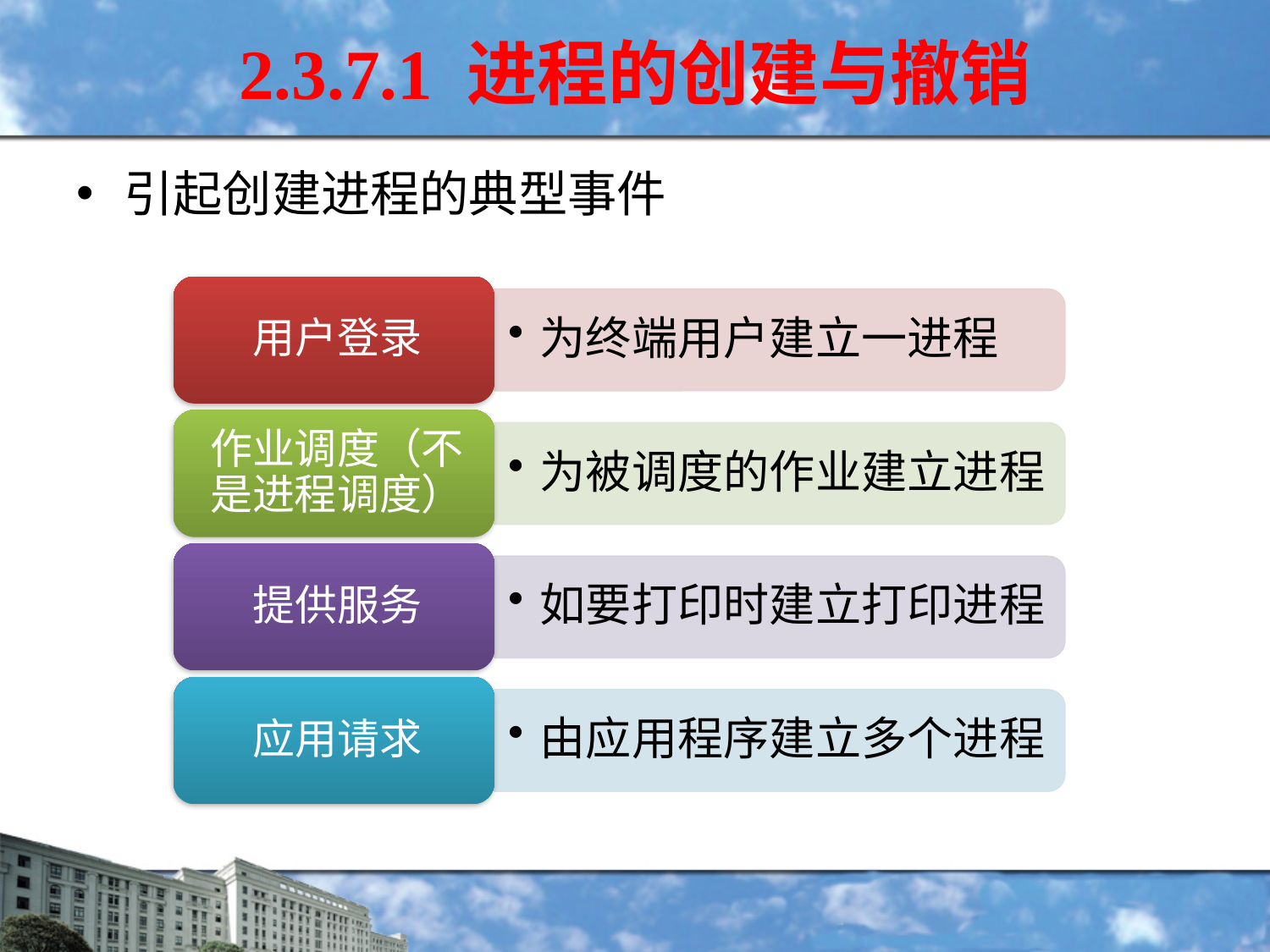

2.3.7.1 进程的创建与撤销
引起创建进程的典型事件
为终端用户建立一进程
用户登录
为被调度的作业建立进程
作业调度（不是进程调度）
如要打印时建立打印进程
提供服务
由应用程序建立多个进程
应用请求